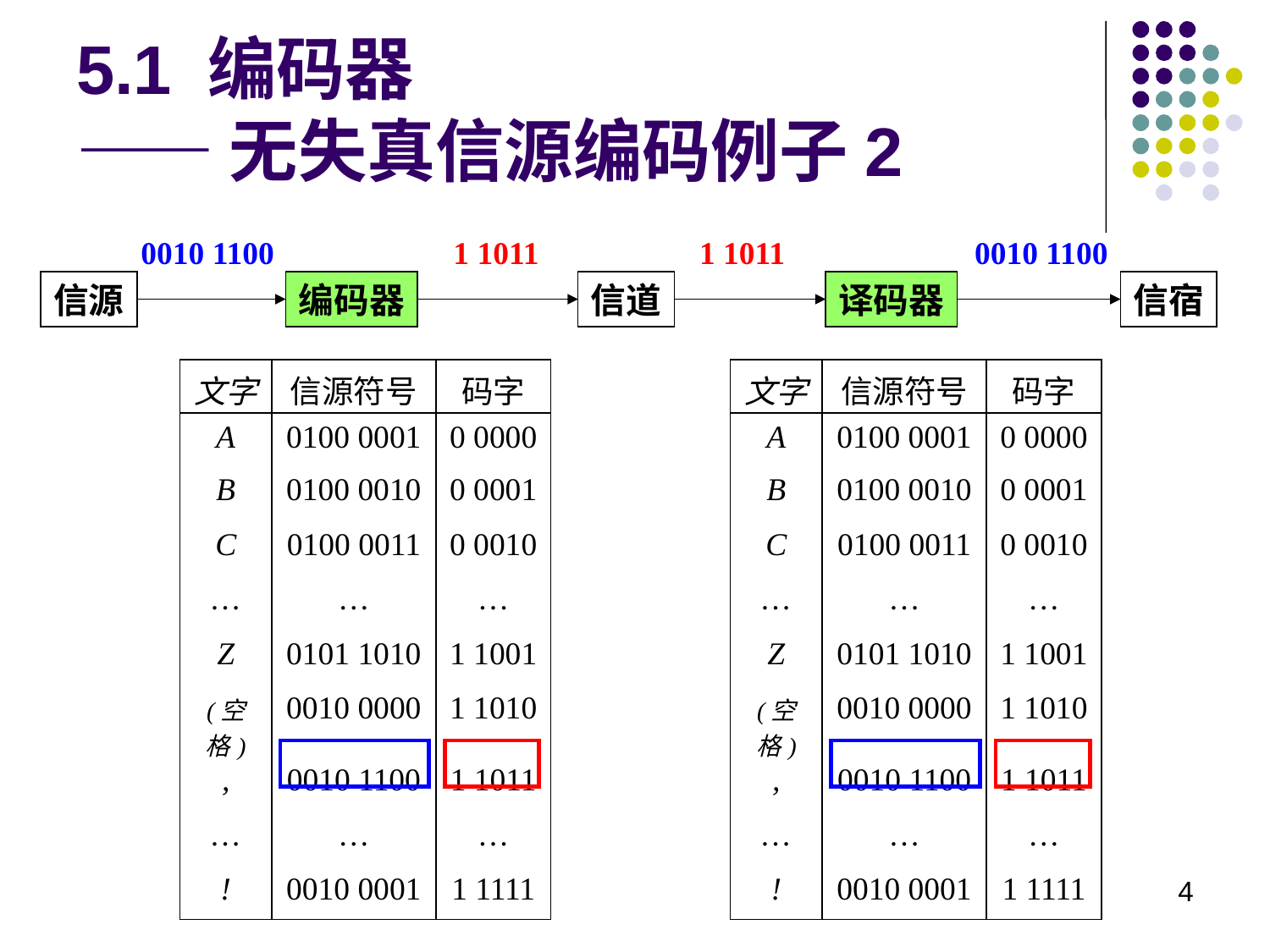

# 5.1 编码器 —— 无失真信源编码例子2
0010 1100
1 1011
1 1011
0010 1100
信源
编码器
信道
译码器
信宿
| 文字 | 信源符号 | 码字 |
| --- | --- | --- |
| A | 0100 0001 | 0 0000 |
| B | 0100 0010 | 0 0001 |
| C | 0100 0011 | 0 0010 |
| … | … | … |
| Z | 0101 1010 | 1 1001 |
| (空格) | 0010 0000 | 1 1010 |
| , | 0010 1100 | 1 1011 |
| … | … | … |
| ! | 0010 0001 | 1 1111 |
| 文字 | 信源符号 | 码字 |
| --- | --- | --- |
| A | 0100 0001 | 0 0000 |
| B | 0100 0010 | 0 0001 |
| C | 0100 0011 | 0 0010 |
| … | … | … |
| Z | 0101 1010 | 1 1001 |
| (空格) | 0010 0000 | 1 1010 |
| , | 0010 1100 | 1 1011 |
| … | … | … |
| ! | 0010 0001 | 1 1111 |

4